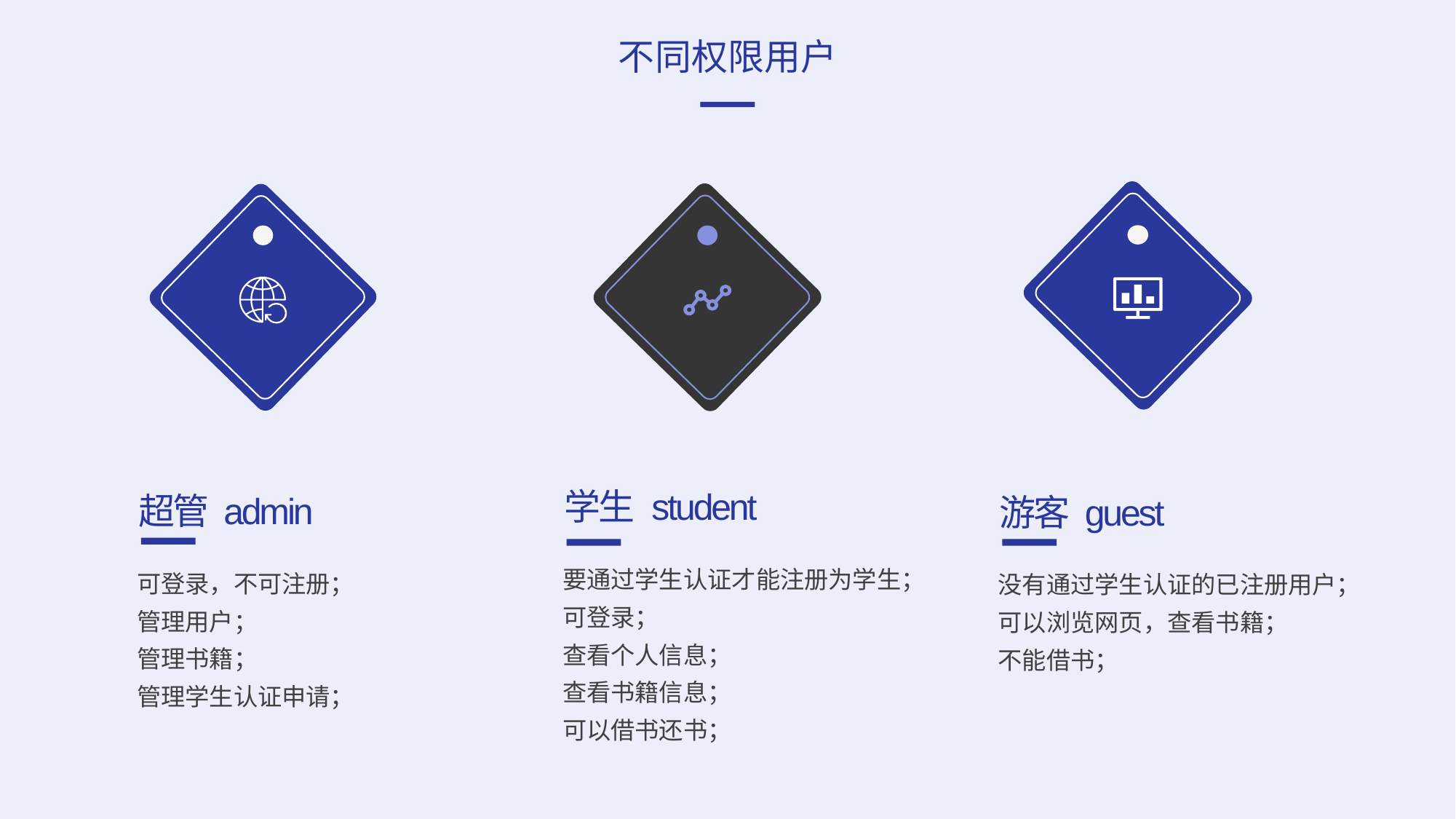

不同权限用户

学生 student
要通过学生认证才能注册为学生；
可登录；
查看个人信息；
查看书籍信息；
可以借书还书；
超管 admin
可登录，不可注册；
管理用户；
管理书籍；
管理学生认证申请；
游客 guest
没有通过学生认证的已注册用户；
可以浏览网页，查看书籍；
不能借书；